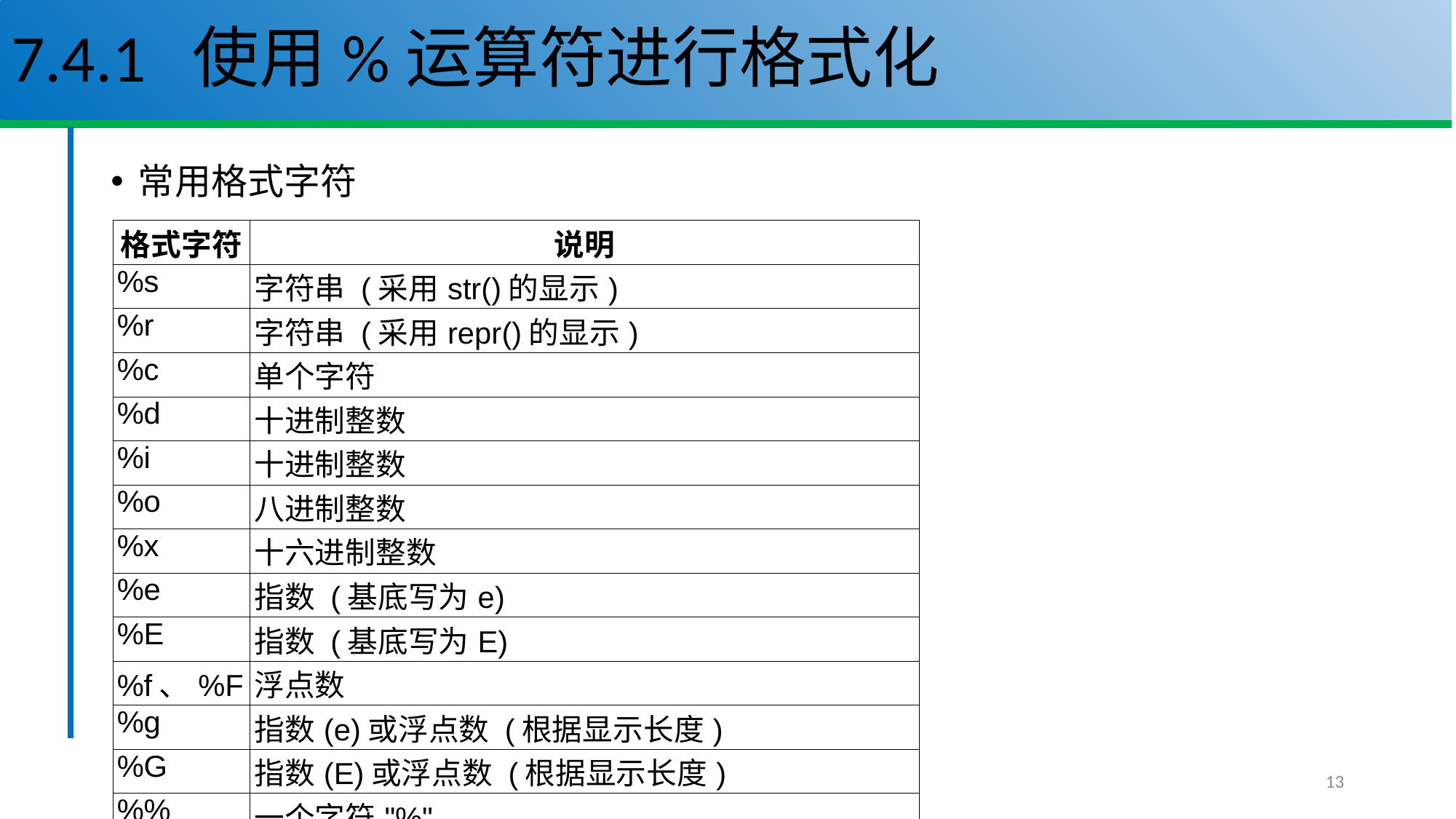

# 7.4.1  使用%运算符进行格式化
常用格式字符
| 格式字符 | 说明 |
| --- | --- |
| %s | 字符串 (采用str()的显示) |
| %r | 字符串 (采用repr()的显示) |
| %c | 单个字符 |
| %d | 十进制整数 |
| %i | 十进制整数 |
| %o | 八进制整数 |
| %x | 十六进制整数 |
| %e | 指数 (基底写为e) |
| %E | 指数 (基底写为E) |
| %f、%F | 浮点数 |
| %g | 指数(e)或浮点数 (根据显示长度) |
| %G | 指数(E)或浮点数 (根据显示长度) |
| %% | 一个字符"%" |
13